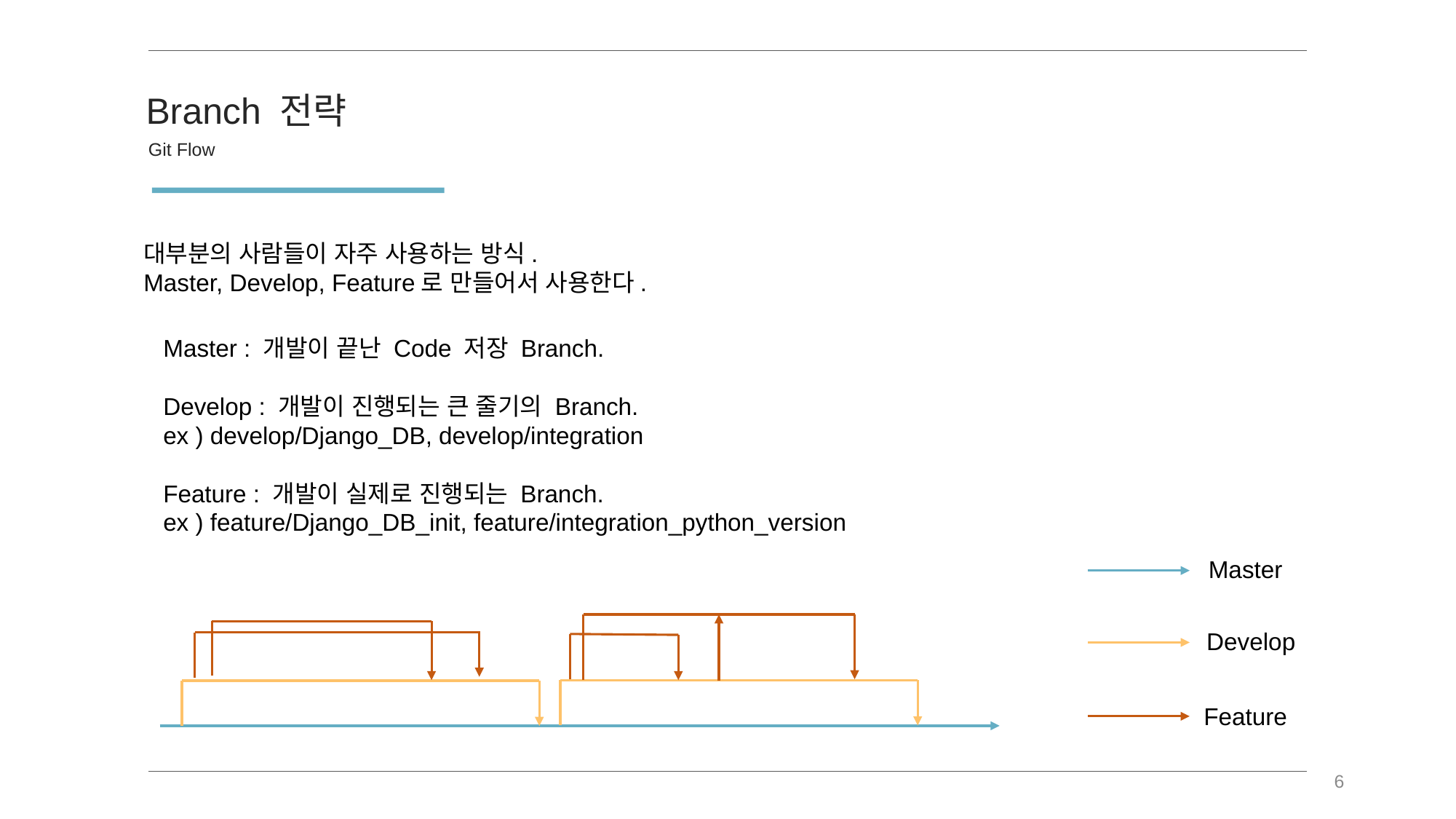

Branch 전략
Git Flow

대부분의 사람들이 자주 사용하는 방식.
Master, Develop, Feature로 만들어서 사용한다.
Master : 개발이 끝난 Code 저장 Branch.

Develop : 개발이 진행되는 큰 줄기의 Branch.
ex ) develop/Django_DB, develop/integration

Feature : 개발이 실제로 진행되는 Branch.
ex ) feature/Django_DB_init, feature/integration_python_version
Master
Develop
Feature
6